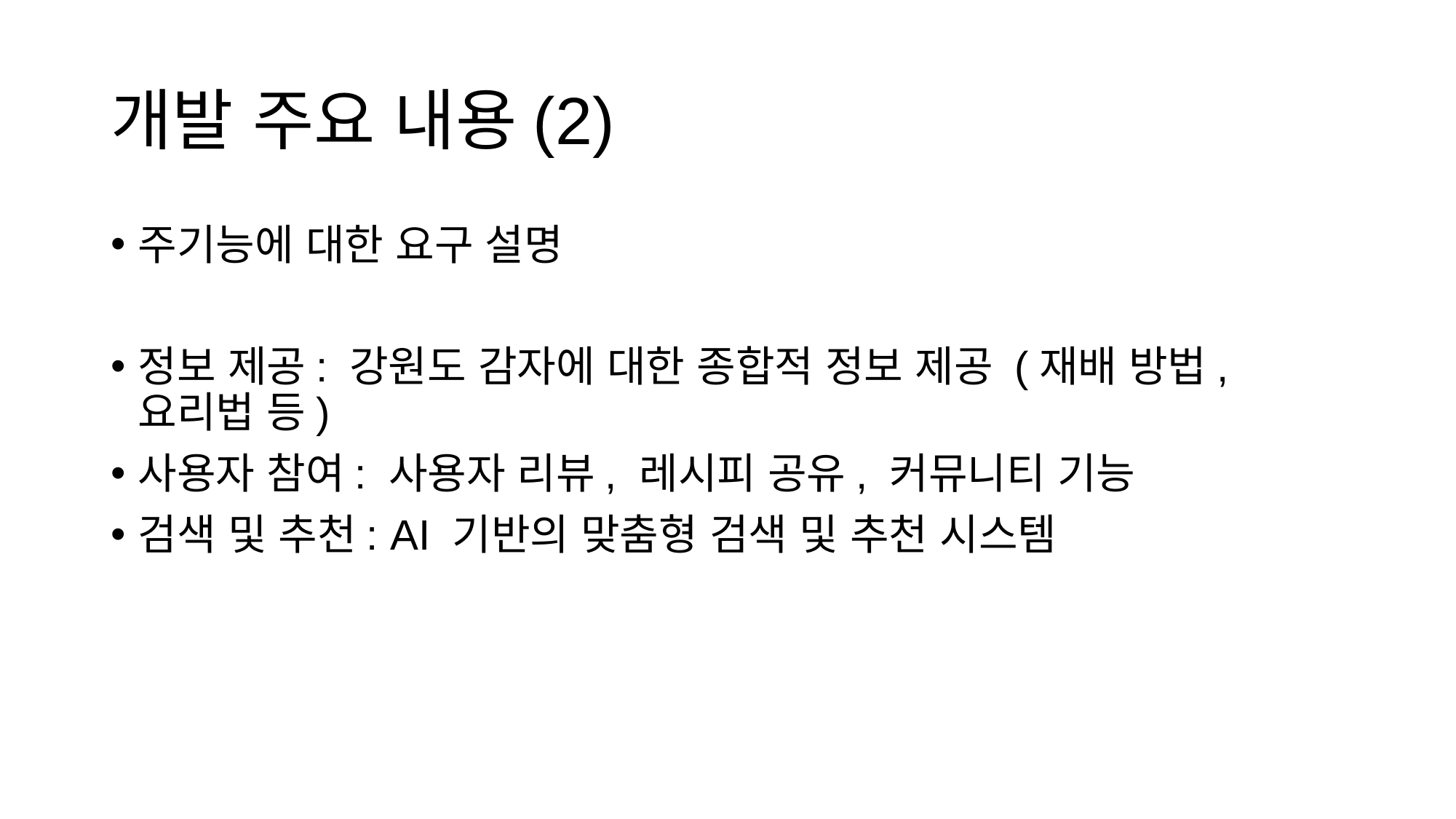

# 개발 주요 내용(2)
주기능에 대한 요구 설명

정보 제공: 강원도 감자에 대한 종합적 정보 제공 (재배 방법, 요리법 등)
사용자 참여: 사용자 리뷰, 레시피 공유, 커뮤니티 기능
검색 및 추천: AI 기반의 맞춤형 검색 및 추천 시스템